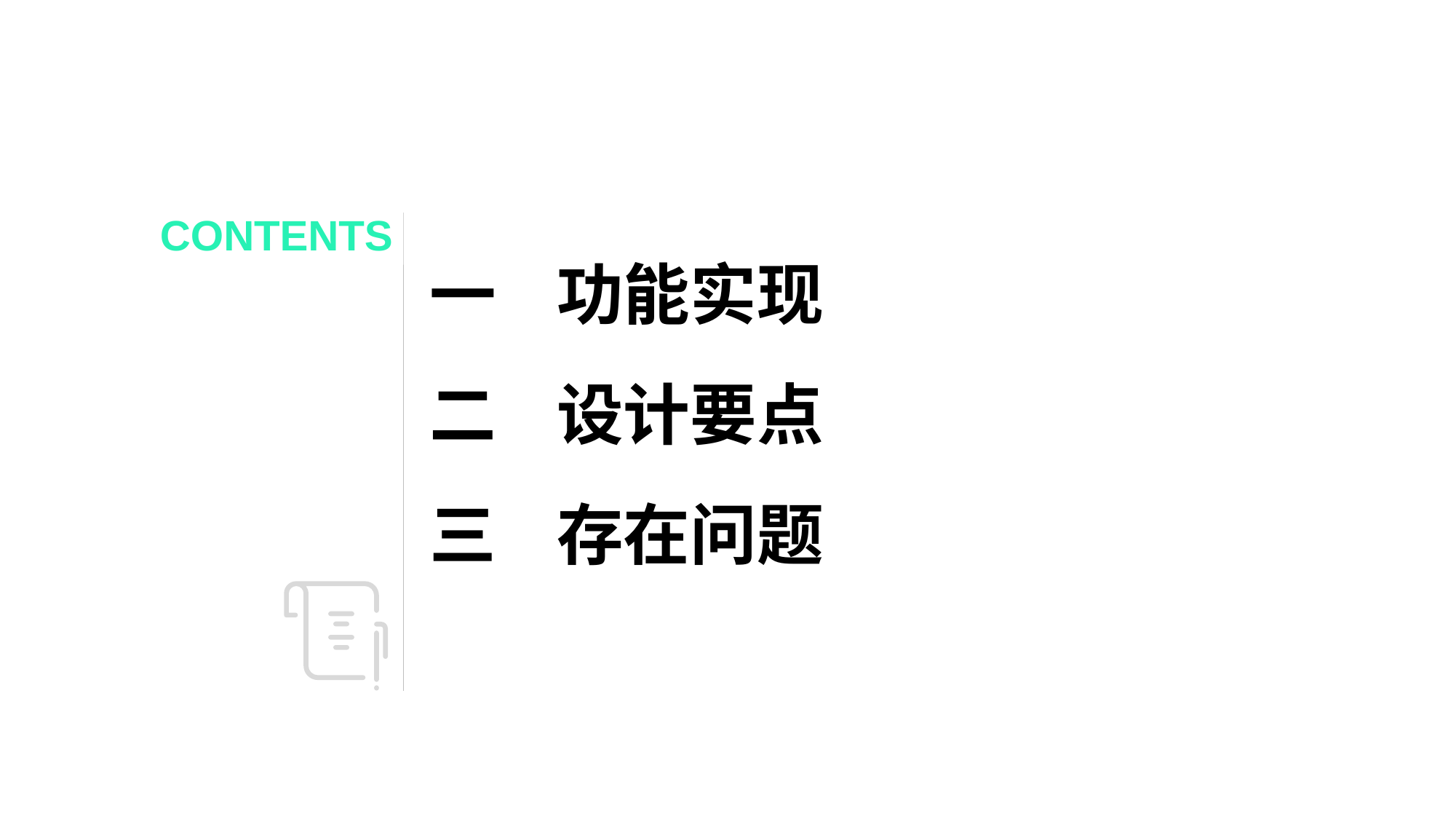

CONTENTS
一    功能实现
二    设计要点
三    存在问题